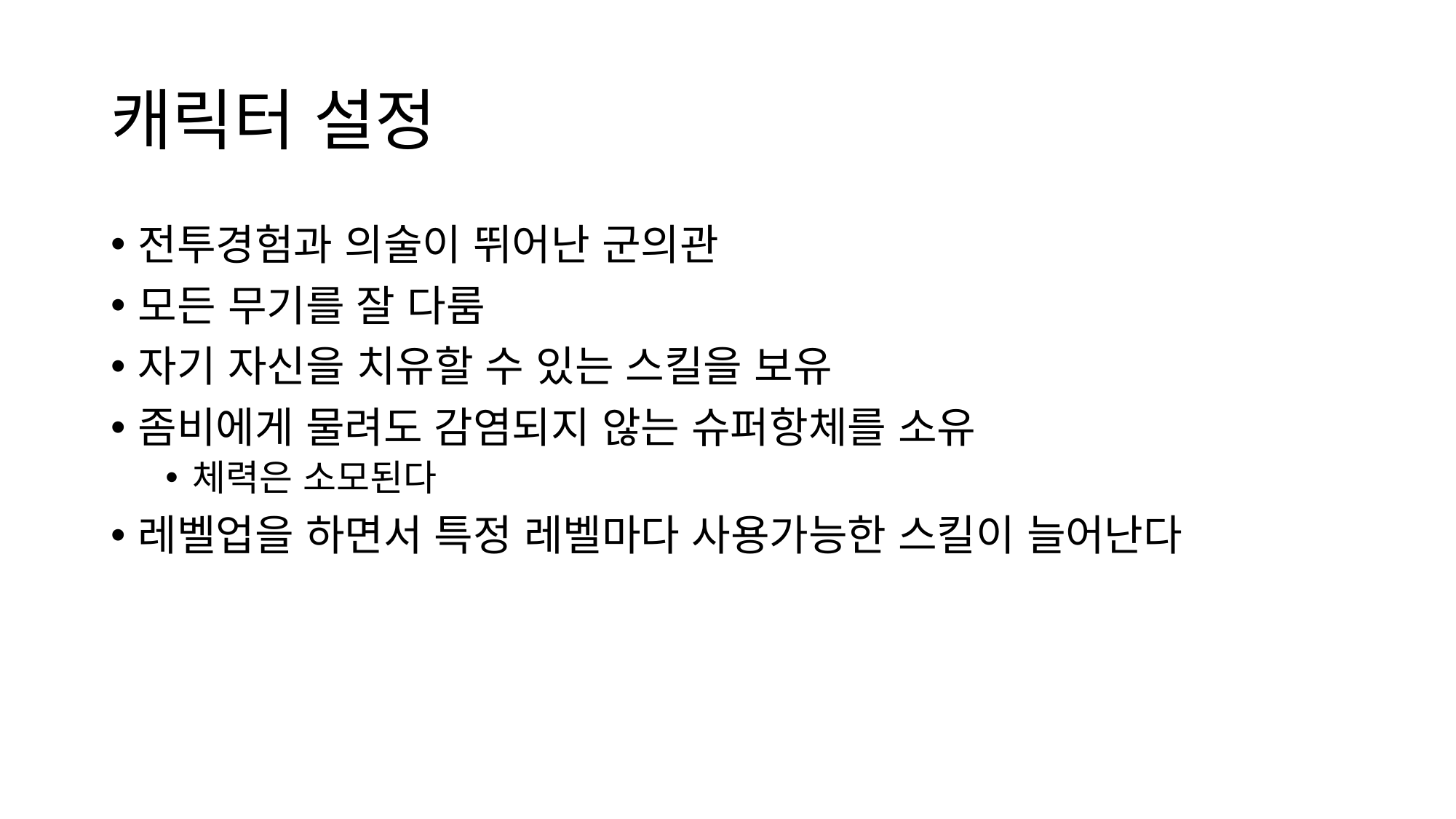

# 캐릭터 설정
전투경험과 의술이 뛰어난 군의관
모든 무기를 잘 다룸
자기 자신을 치유할 수 있는 스킬을 보유
좀비에게 물려도 감염되지 않는 슈퍼항체를 소유
체력은 소모된다
레벨업을 하면서 특정 레벨마다 사용가능한 스킬이 늘어난다